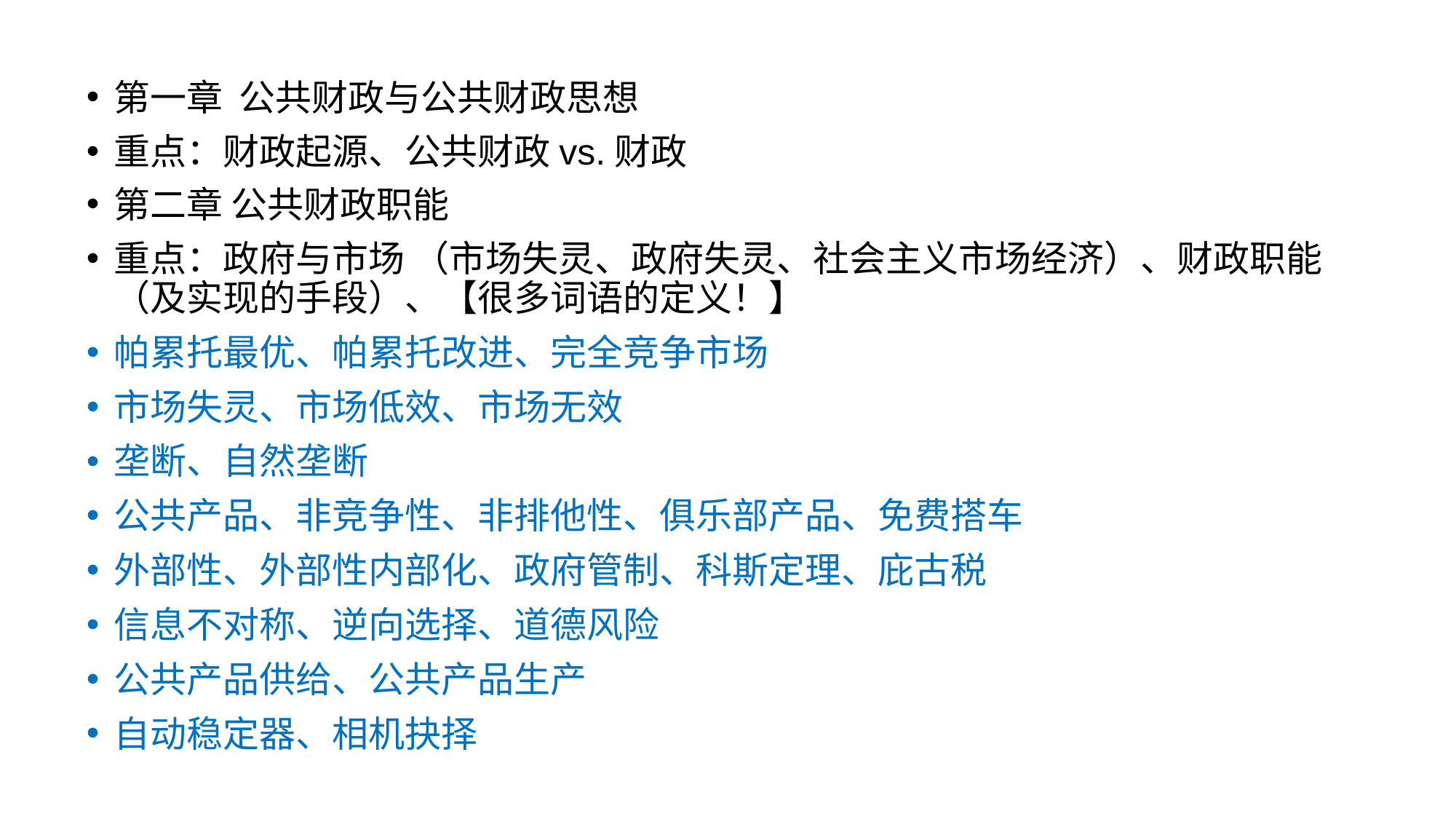

第一章  公共财政与公共财政思想
重点：财政起源、公共财政vs.财政
第二章 公共财政职能
重点：政府与市场 （市场失灵、政府失灵、社会主义市场经济）、财政职能（及实现的手段）、【很多词语的定义！】
帕累托最优、帕累托改进、完全竞争市场
市场失灵、市场低效、市场无效
垄断、自然垄断
公共产品、非竞争性、非排他性、俱乐部产品、免费搭车
外部性、外部性内部化、政府管制、科斯定理、庇古税
信息不对称、逆向选择、道德风险
公共产品供给、公共产品生产
自动稳定器、相机抉择